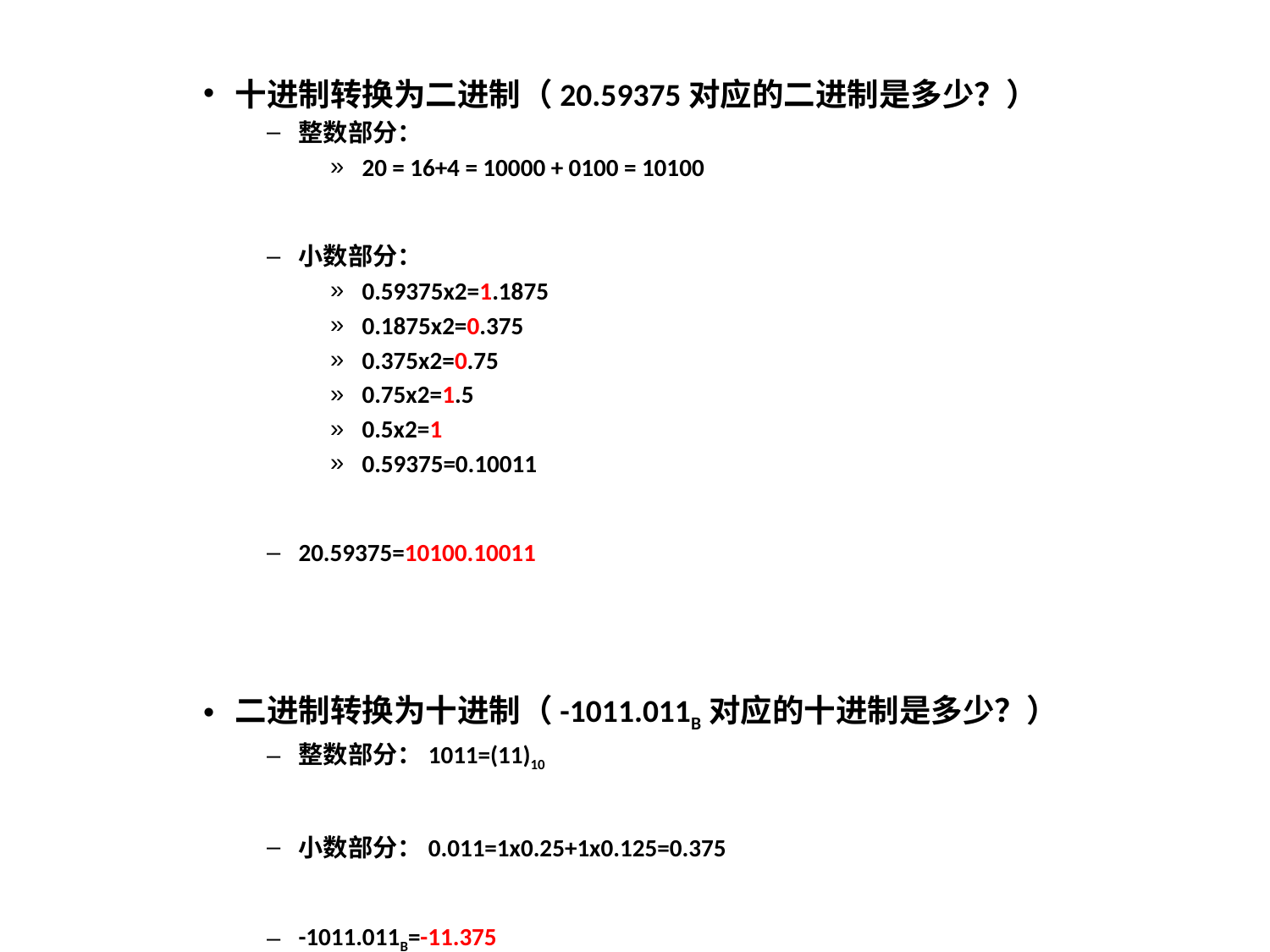

十进制转换为二进制（20.59375对应的二进制是多少？）
整数部分：
20 = 16+4 = 10000 + 0100 = 10100

小数部分：
0.59375x2=1.1875
0.1875x2=0.375
0.375x2=0.75
0.75x2=1.5
0.5x2=1
0.59375=0.10011

20.59375=10100.10011

二进制转换为十进制（-1011.011B对应的十进制是多少？）
整数部分：1011=(11)10

小数部分：0.011=1x0.25+1x0.125=0.375

-1011.011B=-11.375